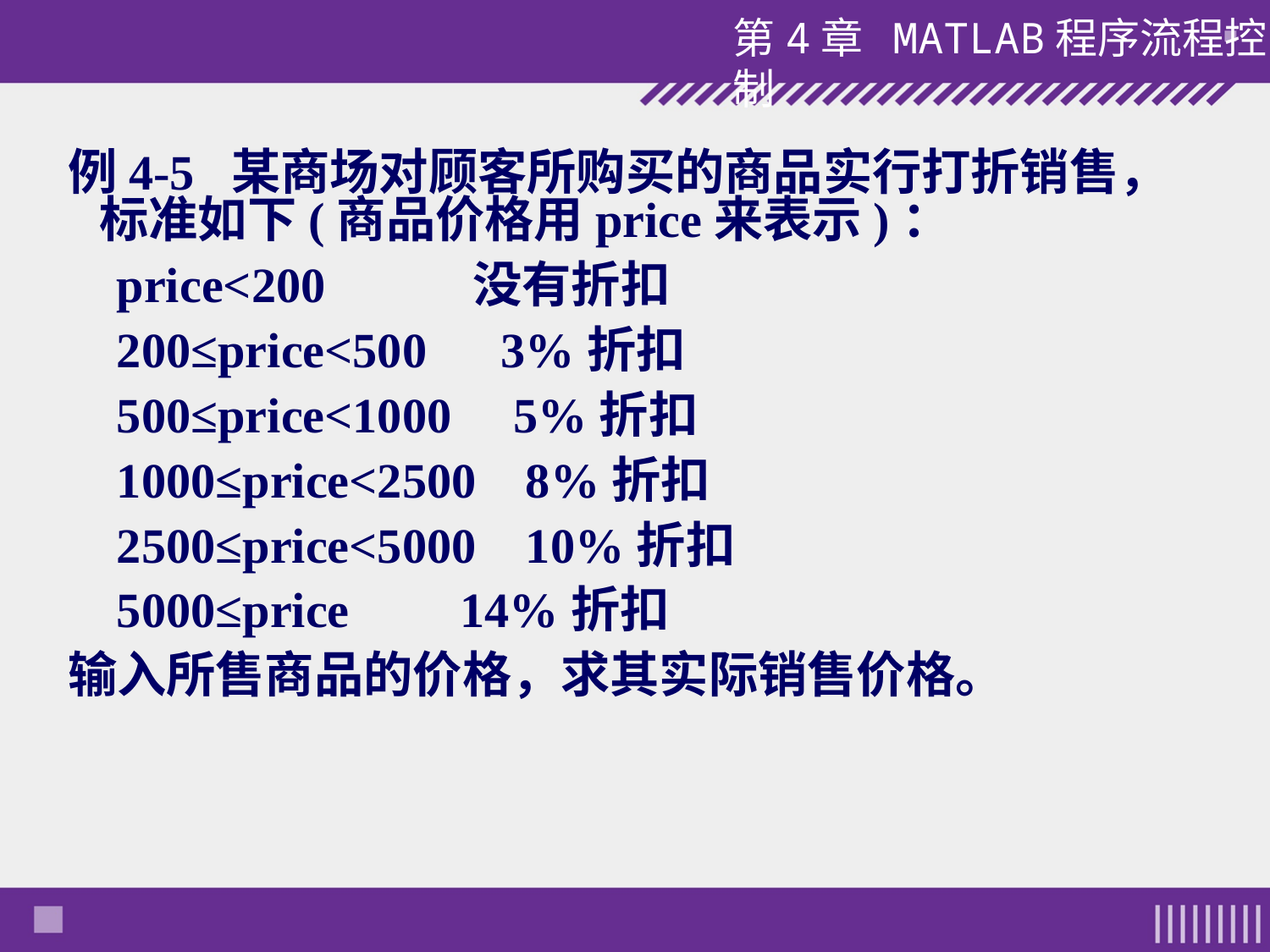

例4-5  某商场对顾客所购买的商品实行打折销售，标准如下(商品价格用price来表示)：
    price<200           没有折扣
    200≤price<500      3%折扣
    500≤price<1000     5%折扣
    1000≤price<2500    8%折扣
    2500≤price<5000    10%折扣
    5000≤price         14%折扣
输入所售商品的价格，求其实际销售价格。